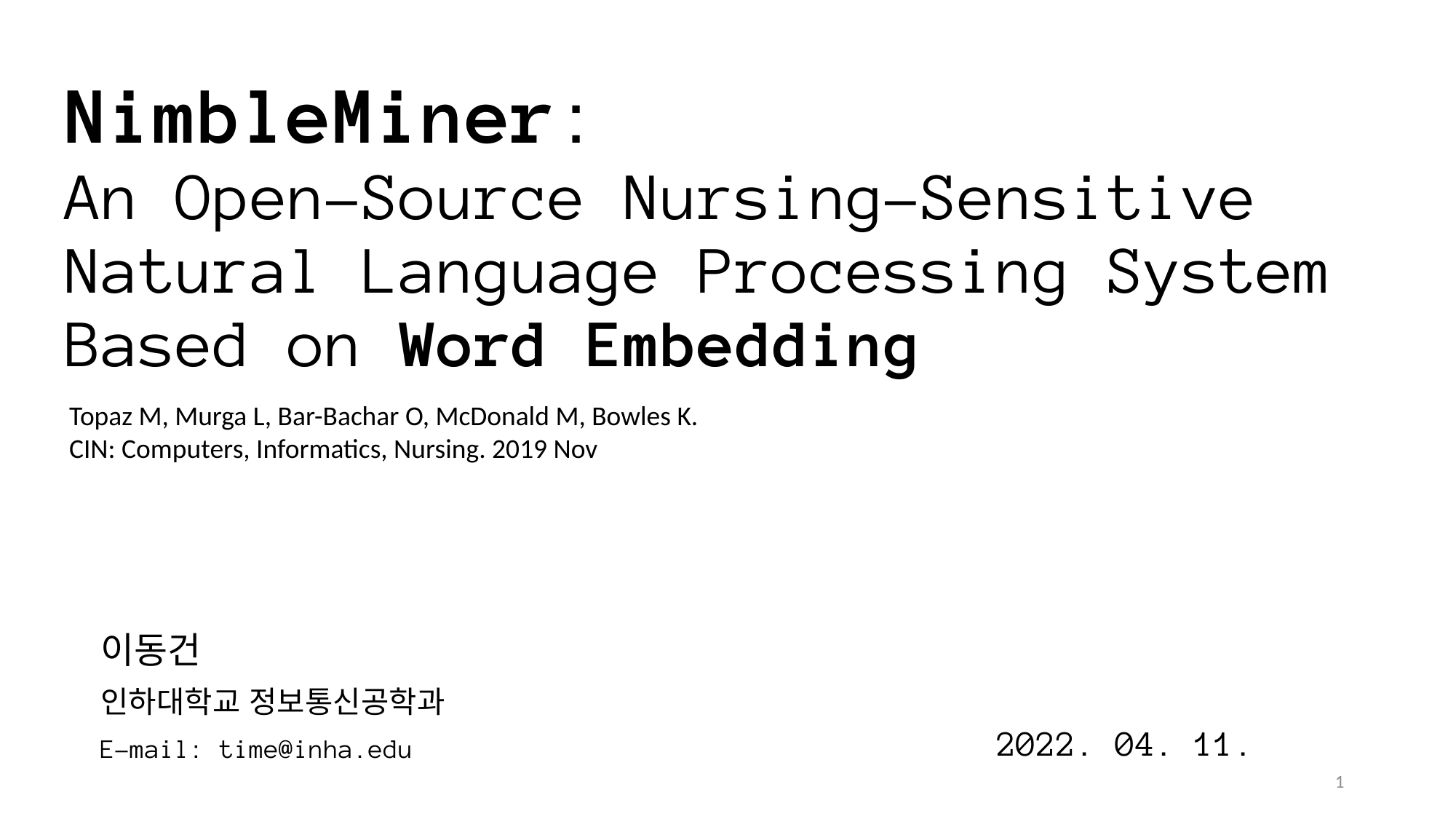

# NimbleMiner: An Open-Source Nursing-Sensitive Natural Language Processing System Based on Word Embedding
Topaz M, Murga L, Bar-Bachar O, McDonald M, Bowles K.
CIN: Computers, Informatics, Nursing. 2019 Nov
이동건
인하대학교 정보통신공학과
E-mail: time@inha.edu
2022. 04. 11.
1